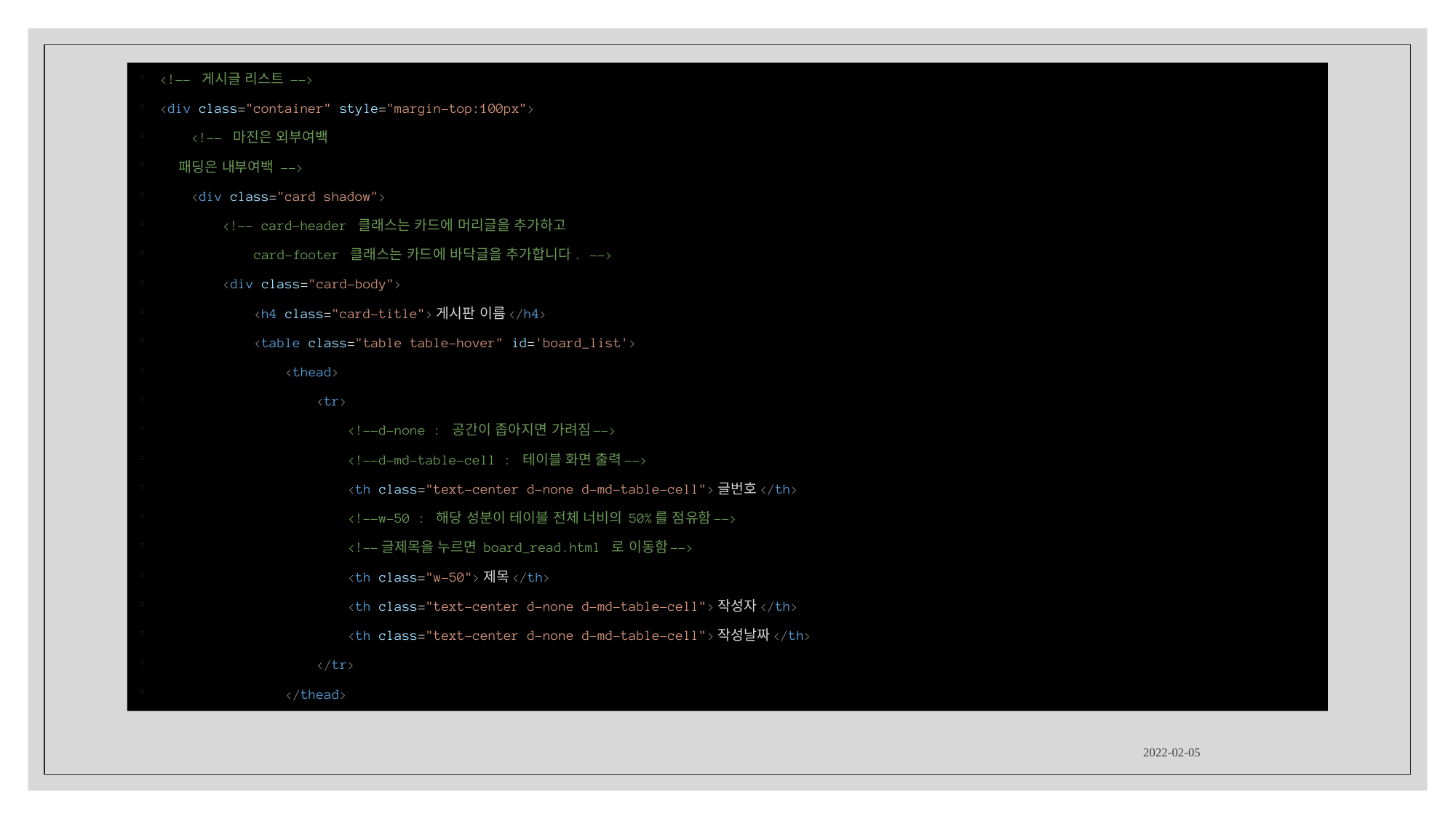

<!-- 게시글 리스트 -->
<div class="container" style="margin-top:100px">
    <!-- 마진은 외부여백
    패딩은 내부여백 -->
    <div class="card shadow">
        <!-- card-header 클래스는 카드에 머리글을 추가하고
            card-footer 클래스는 카드에 바닥글을 추가합니다. -->
        <div class="card-body">
            <h4 class="card-title">게시판 이름</h4>
            <table class="table table-hover" id='board_list'>
                <thead>
                    <tr>
                        <!--d-none : 공간이 좁아지면 가려짐-->
                        <!--d-md-table-cell : 테이블 화면 출력-->
                        <th class="text-center d-none d-md-table-cell">글번호</th>
                        <!--w-50 : 해당 성분이 테이블 전체 너비의 50%를 점유함-->
                        <!--글제목을 누르면 board_read.html 로 이동함-->
                        <th class="w-50">제목</th>
                        <th class="text-center d-none d-md-table-cell">작성자</th>
                        <th class="text-center d-none d-md-table-cell">작성날짜</th>
                    </tr>
                </thead>

2022-02-05